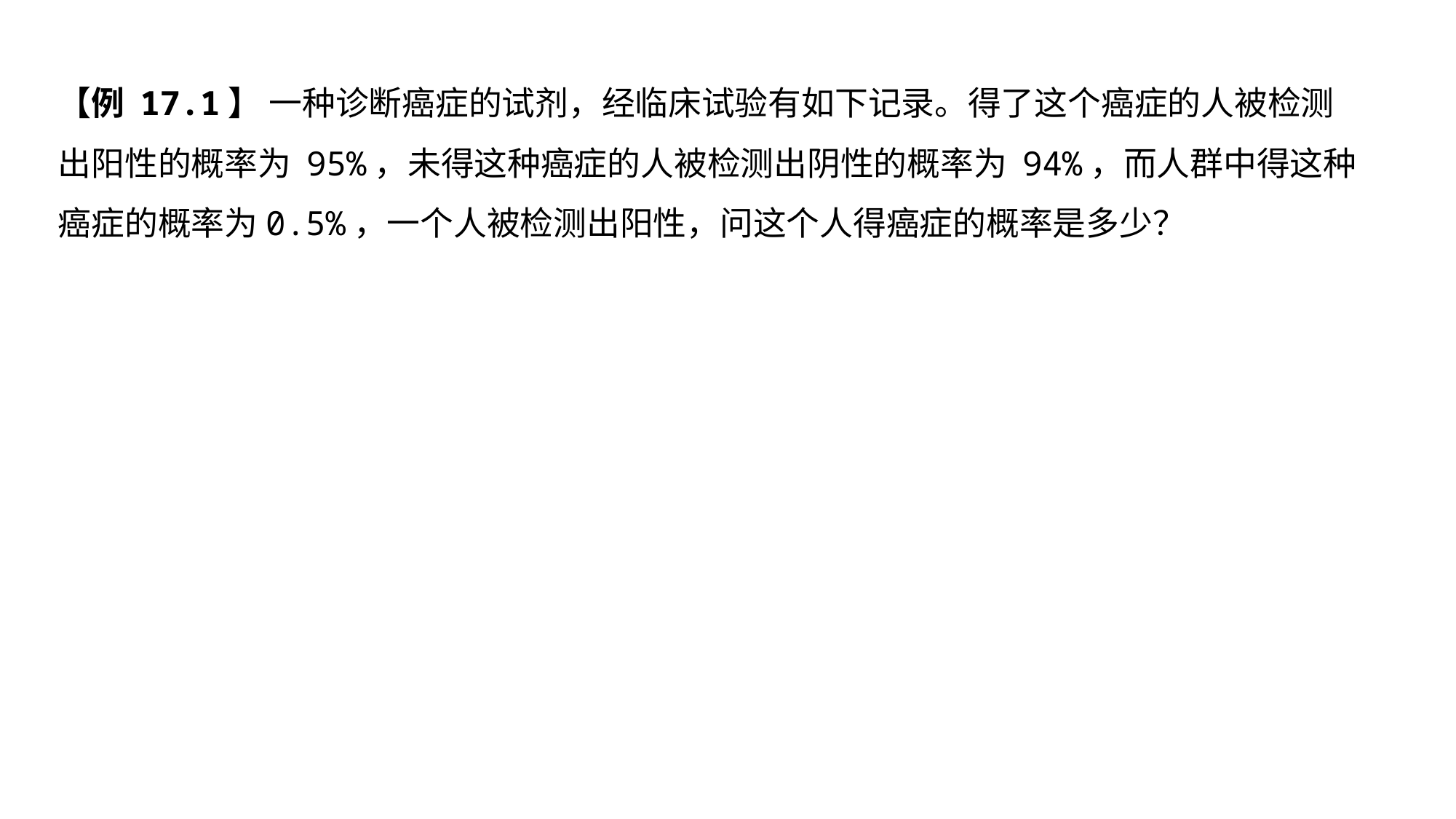

【例 17.1】 一种诊断癌症的试剂，经临床试验有如下记录。得了这个癌症的人被检测出阳性的概率为 95%，未得这种癌症的人被检测出阴性的概率为 94%，而人群中得这种癌症的概率为0.5%，一个人被检测出阳性，问这个人得癌症的概率是多少？